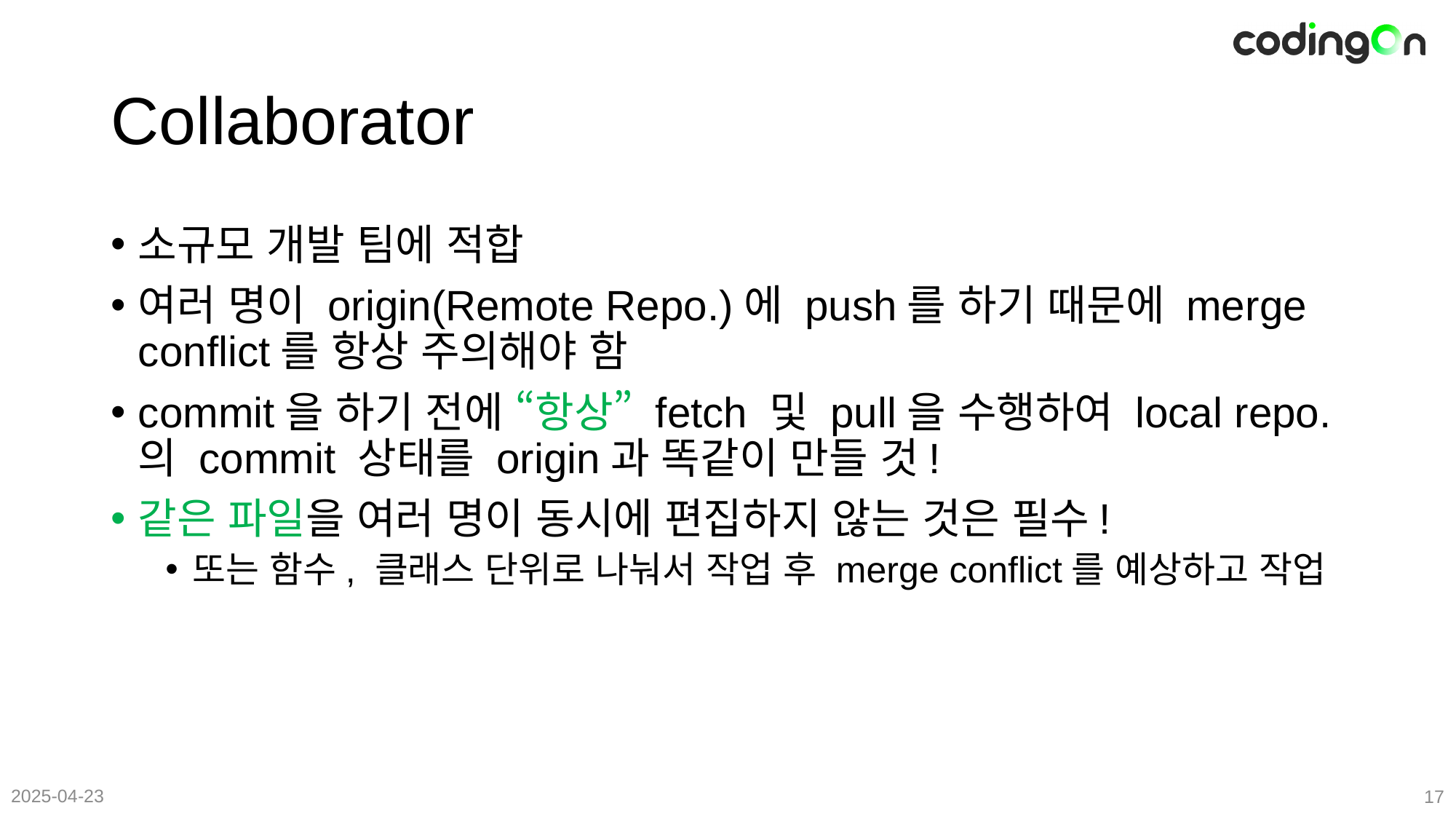

# Collaborator
소규모 개발 팀에 적합
여러 명이 origin(Remote Repo.)에 push를 하기 때문에 merge conflict를 항상 주의해야 함
commit을 하기 전에 “항상” fetch 및 pull을 수행하여 local repo.의 commit 상태를 origin과 똑같이 만들 것!
같은 파일을 여러 명이 동시에 편집하지 않는 것은 필수!
또는 함수, 클래스 단위로 나눠서 작업 후 merge conflict를 예상하고 작업
2025-04-23
17